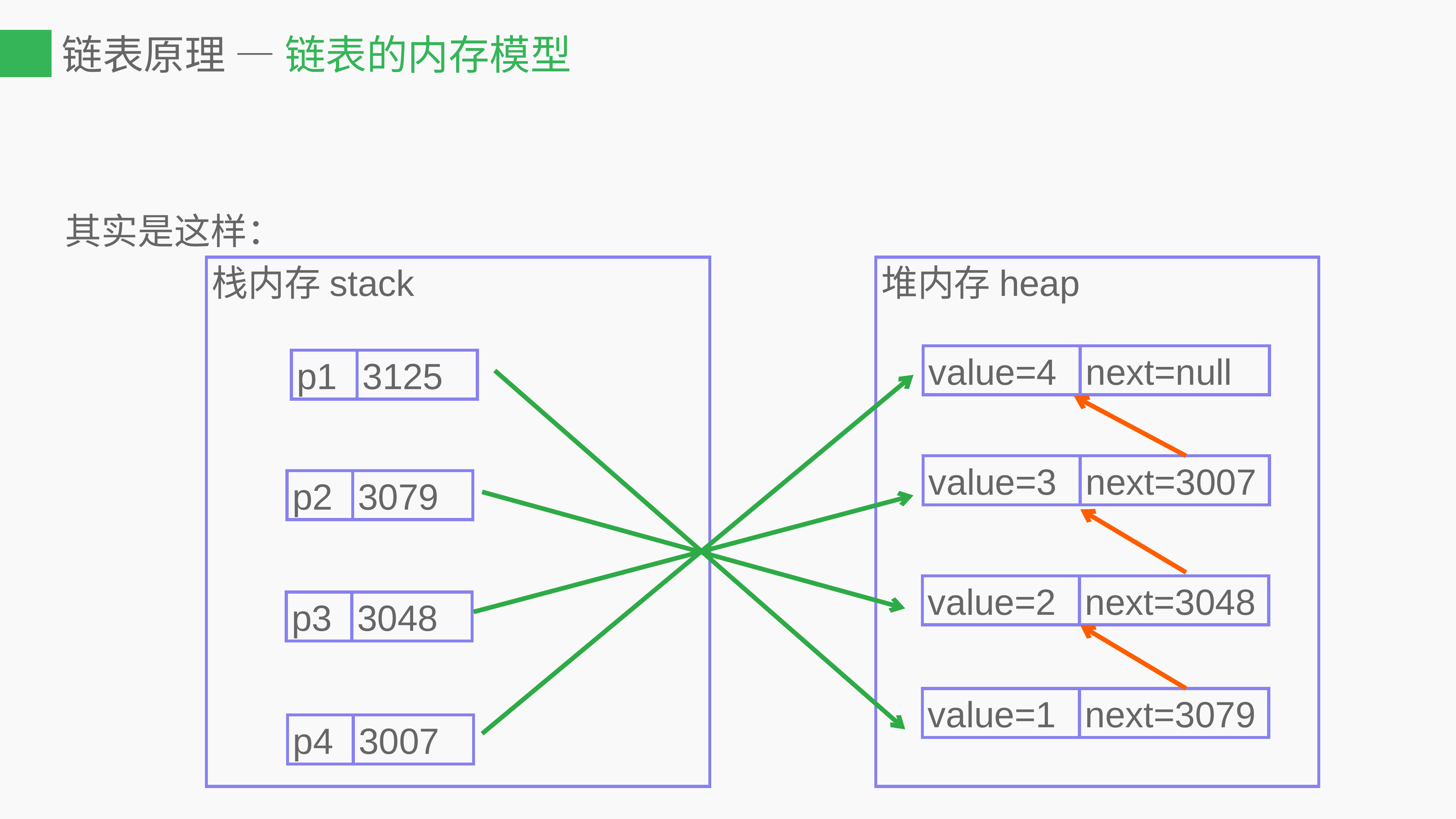

# 链表原理 — 链表的内存模型
其实是这样：

栈内存stack

堆内存heap

value=4
next=null
p1
3125
value=3
next=3007
p2
3079
value=2
next=3048
p3
3048
value=1
next=3079
p4
3007